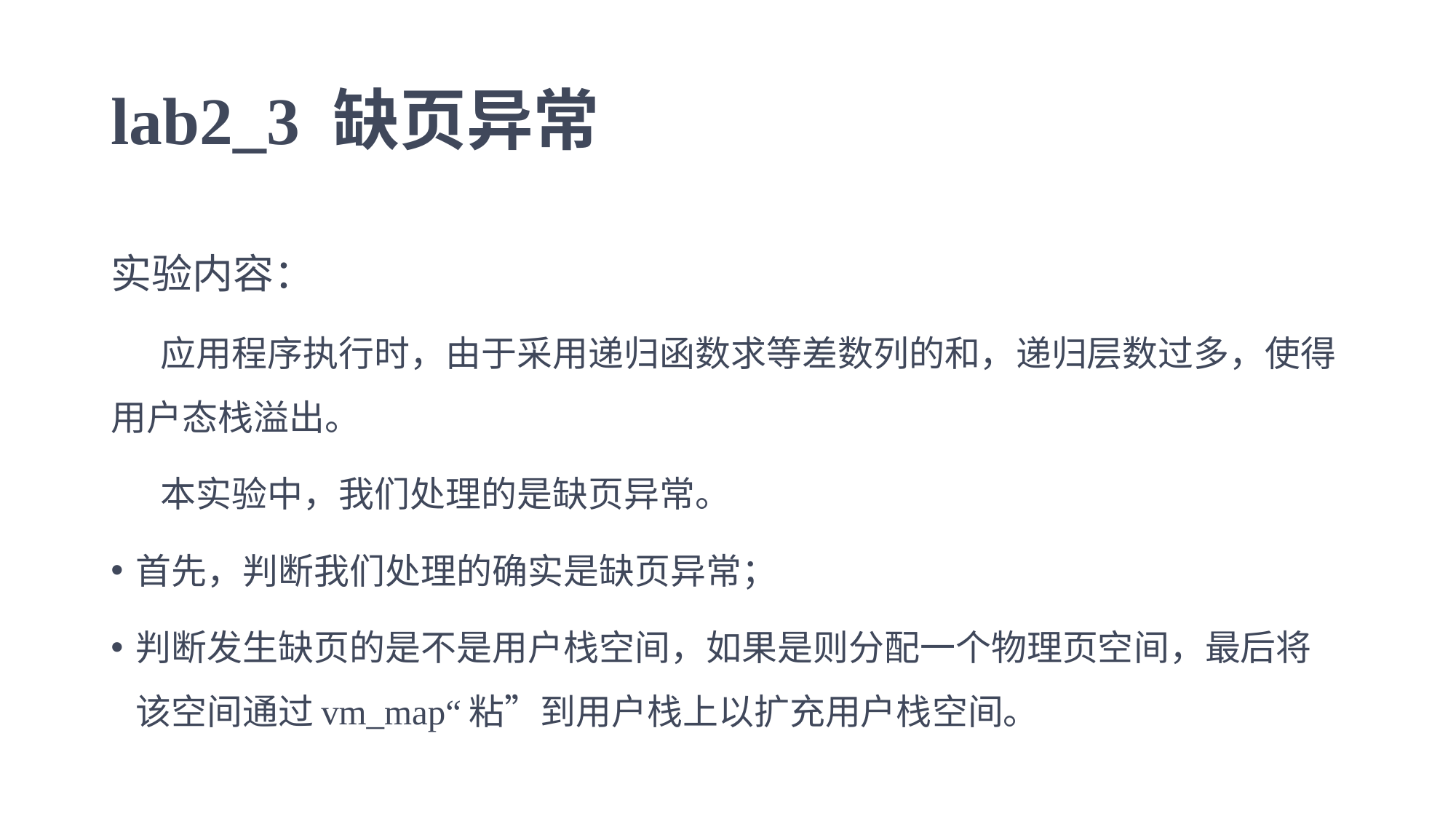

# lab2_3 缺页异常
实验内容：
应用程序执行时，由于采用递归函数求等差数列的和，递归层数过多，使得用户态栈溢出。
本实验中，我们处理的是缺页异常。
首先，判断我们处理的确实是缺页异常；
判断发生缺页的是不是用户栈空间，如果是则分配一个物理页空间，最后将该空间通过vm_map“粘”到用户栈上以扩充用户栈空间。